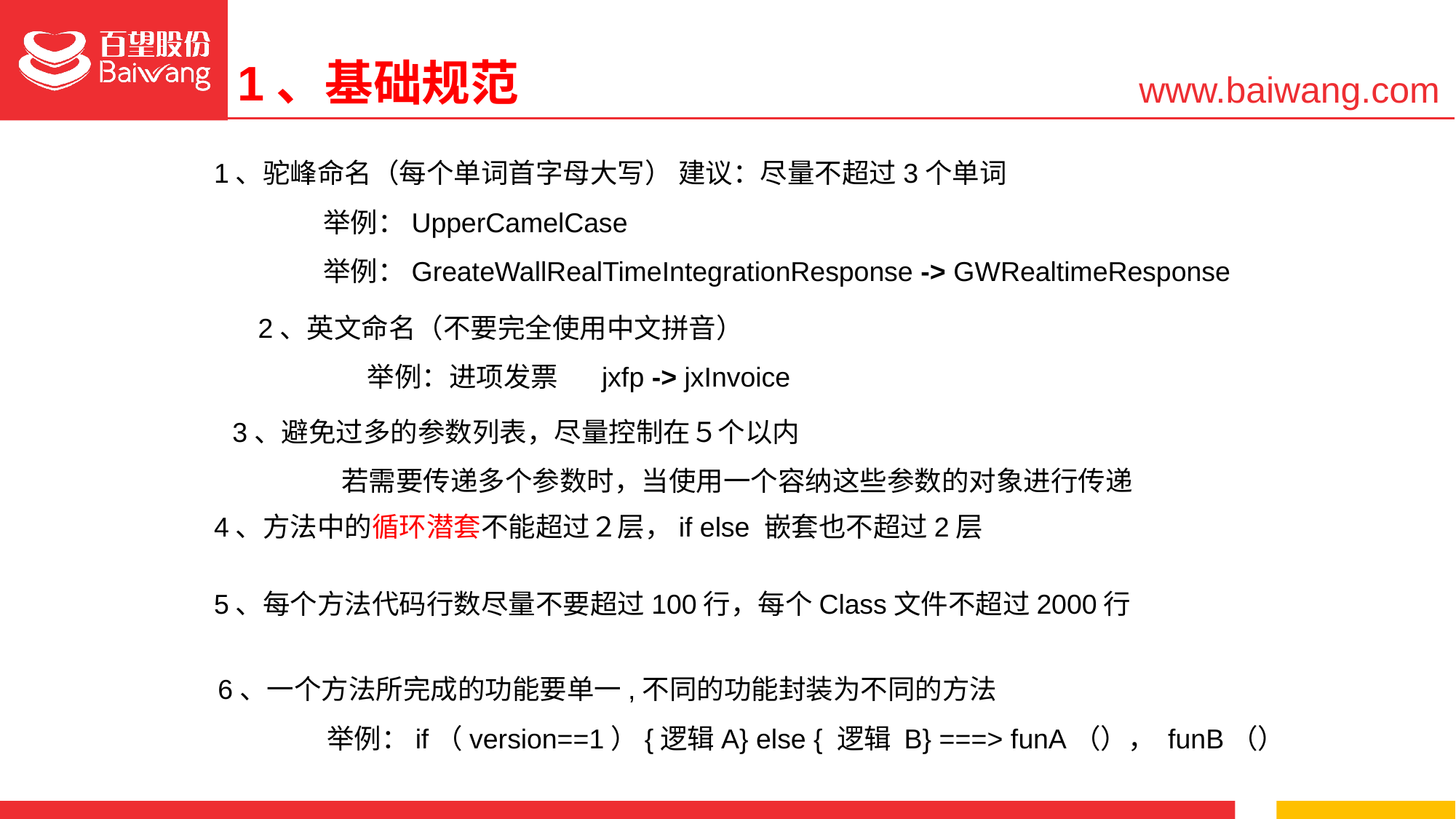

1、基础规范
1、驼峰命名（每个单词首字母大写） 建议：尽量不超过3个单词
	举例：UpperCamelCase
	举例：GreateWallRealTimeIntegrationResponse -> GWRealtimeResponse
2、英文命名（不要完全使用中文拼音）
	举例：进项发票      jxfp -> jxInvoice
3、避免过多的参数列表，尽量控制在５个以内
	若需要传递多个参数时，当使用一个容纳这些参数的对象进行传递
4、方法中的循环潜套不能超过２层，if else 嵌套也不超过2层

5、每个方法代码行数尽量不要超过100行，每个Class文件不超过2000行

6、一个方法所完成的功能要单一,不同的功能封装为不同的方法
	举例：if（version==1）{逻辑A} else { 逻辑 B} ===> funA（）， funB（）